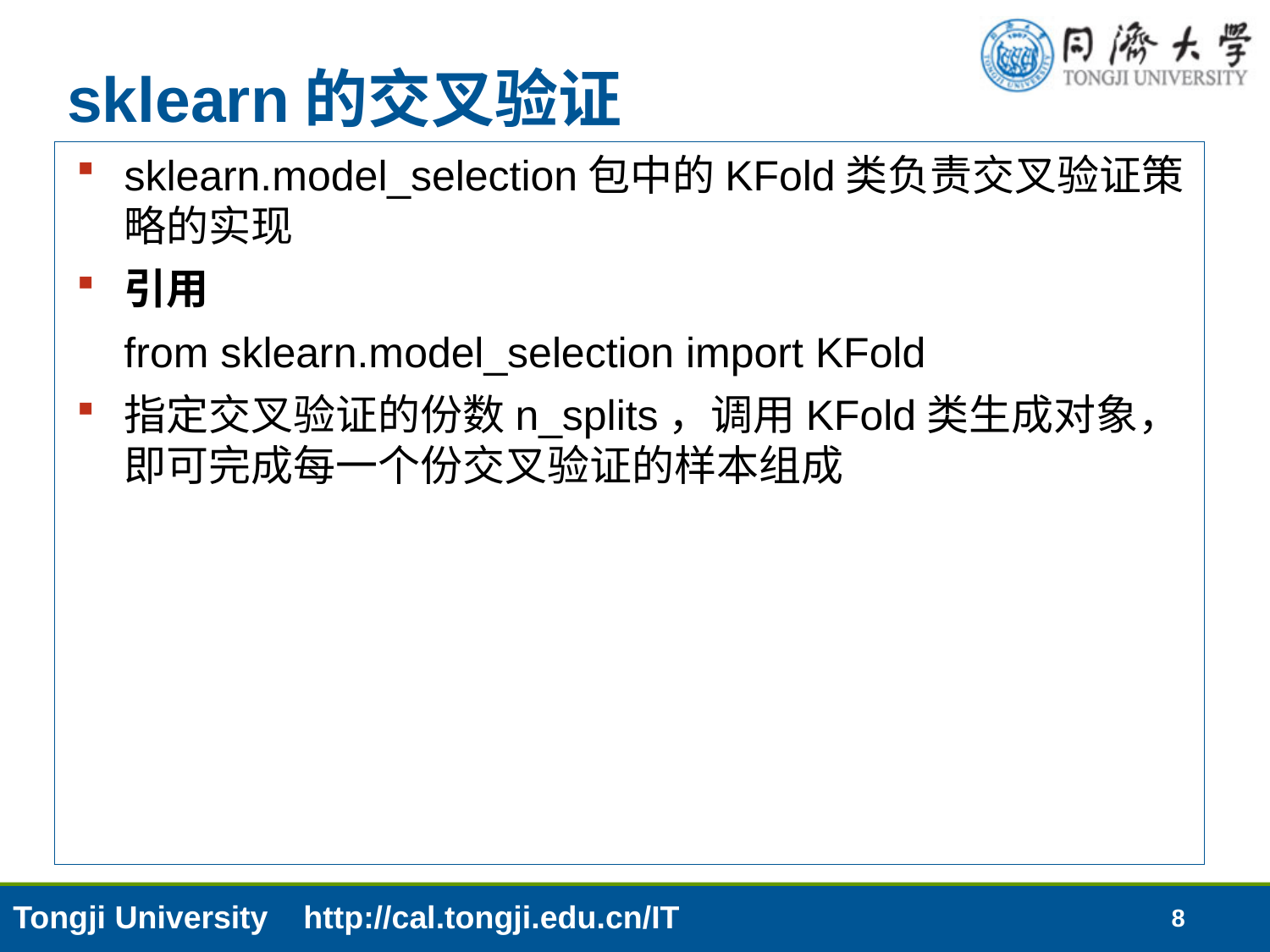

# sklearn的交叉验证
sklearn.model_selection包中的KFold类负责交叉验证策略的实现
引用
    from sklearn.model_selection import KFold
指定交叉验证的份数n_splits，调用KFold类生成对象，即可完成每一个份交叉验证的样本组成